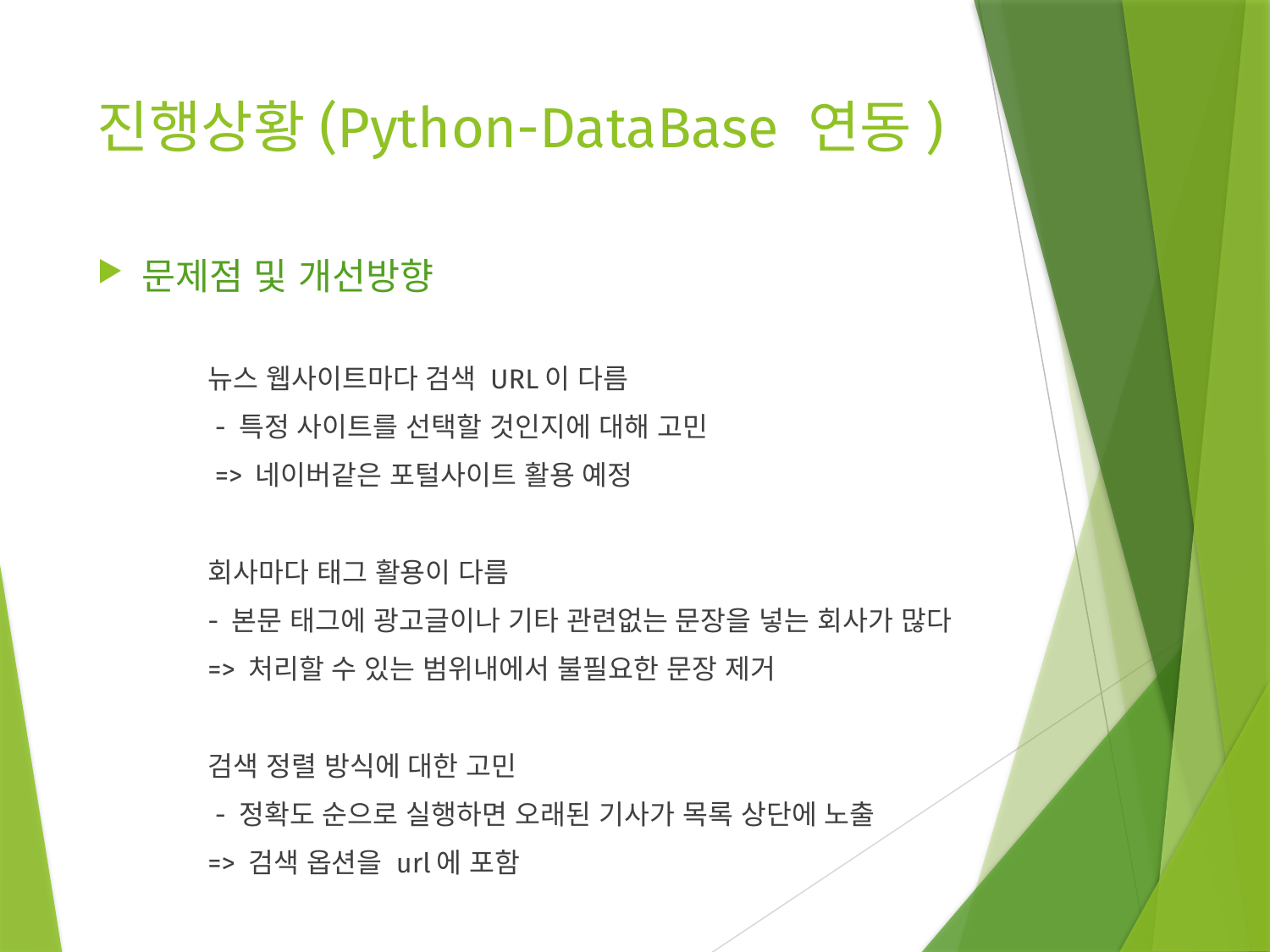

# 진행상황(Python-DataBase 연동)
문제점 및 개선방향

	뉴스 웹사이트마다 검색 URL이 다름
	 - 특정 사이트를 선택할 것인지에 대해 고민
	 => 네이버같은 포털사이트 활용 예정

	회사마다 태그 활용이 다름
	- 본문 태그에 광고글이나 기타 관련없는 문장을 넣는 회사가 많다
	=> 처리할 수 있는 범위내에서 불필요한 문장 제거

	검색 정렬 방식에 대한 고민
	 - 정확도 순으로 실행하면 오래된 기사가 목록 상단에 노출
	=> 검색 옵션을 url에 포함